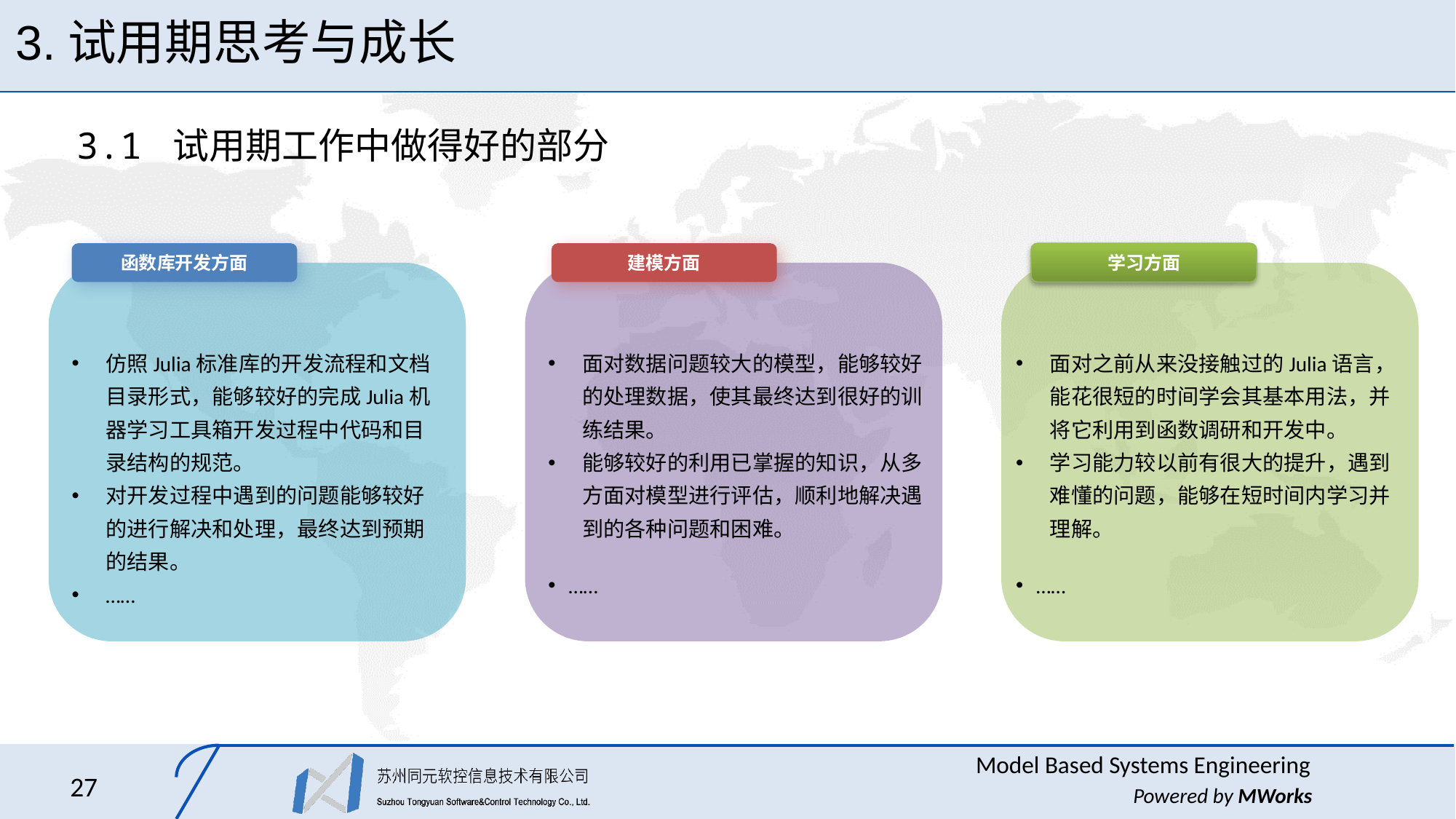

# 3.试用期思考与成长
3.1 试用期工作中做得好的部分
函数库开发方面
建模方面

仿照Julia标准库的开发流程和文档目录形式，能够较好的完成Julia机器学习工具箱开发过程中代码和目录结构的规范。
对开发过程中遇到的问题能够较好的进行解决和处理，最终达到预期的结果。
……
面对数据问题较大的模型，能够较好的处理数据，使其最终达到很好的训练结果。
能够较好的利用已掌握的知识，从多方面对模型进行评估，顺利地解决遇到的各种问题和困难。

……
学习方面

面对之前从来没接触过的Julia语言，能花很短的时间学会其基本用法，并将它利用到函数调研和开发中。
学习能力较以前有很大的提升，遇到难懂的问题，能够在短时间内学习并理解。

……